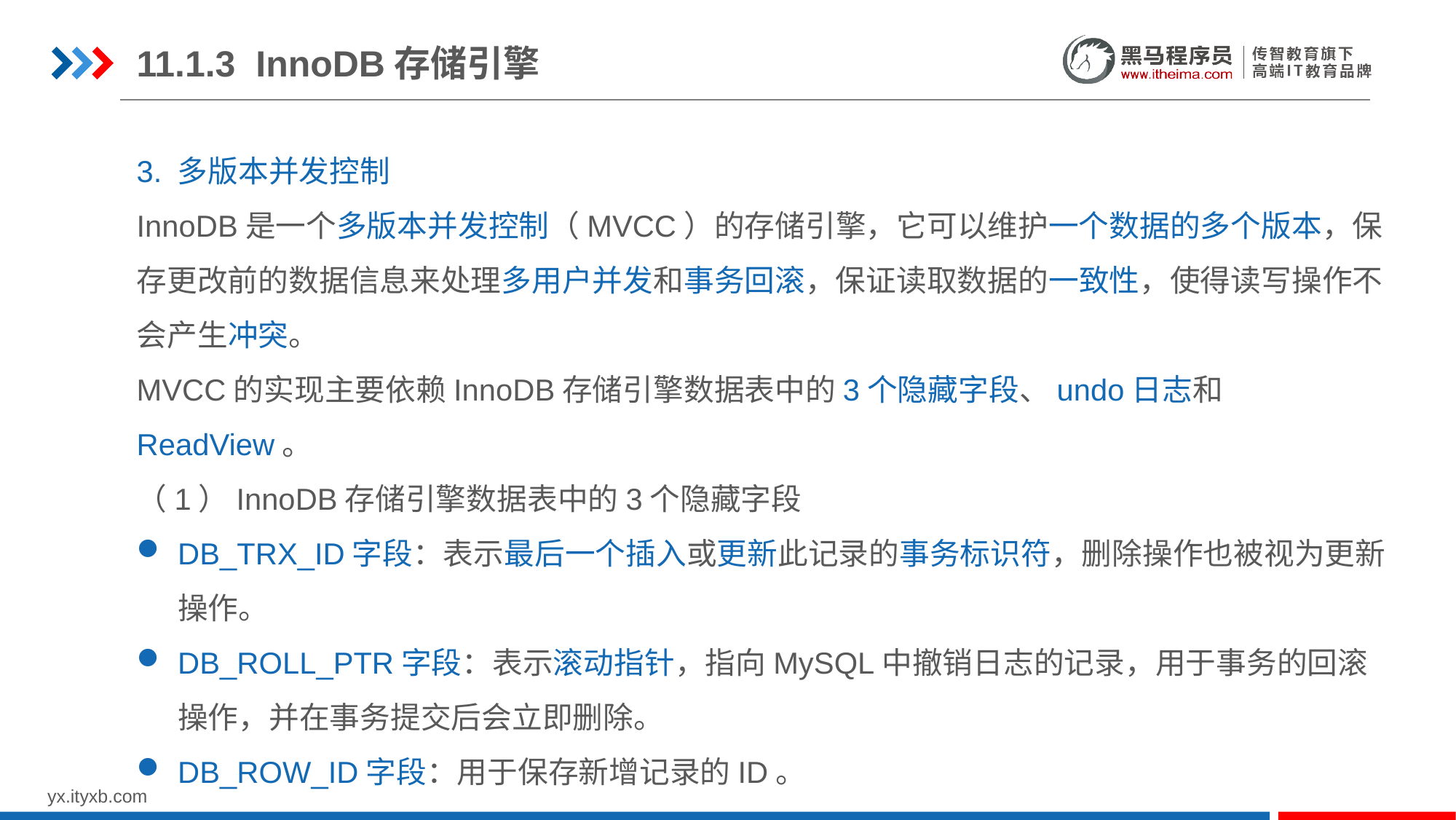

11.1.3  InnoDB存储引擎
3. 多版本并发控制
InnoDB是一个多版本并发控制（MVCC）的存储引擎，它可以维护一个数据的多个版本，保存更改前的数据信息来处理多用户并发和事务回滚，保证读取数据的一致性，使得读写操作不会产生冲突。
MVCC的实现主要依赖InnoDB存储引擎数据表中的3个隐藏字段、undo日志和ReadView。
（1）InnoDB存储引擎数据表中的3个隐藏字段
DB_TRX_ID字段：表示最后一个插入或更新此记录的事务标识符，删除操作也被视为更新操作。
DB_ROLL_PTR字段：表示滚动指针，指向MySQL中撤销日志的记录，用于事务的回滚操作，并在事务提交后会立即删除。
DB_ROW_ID字段：用于保存新增记录的ID。